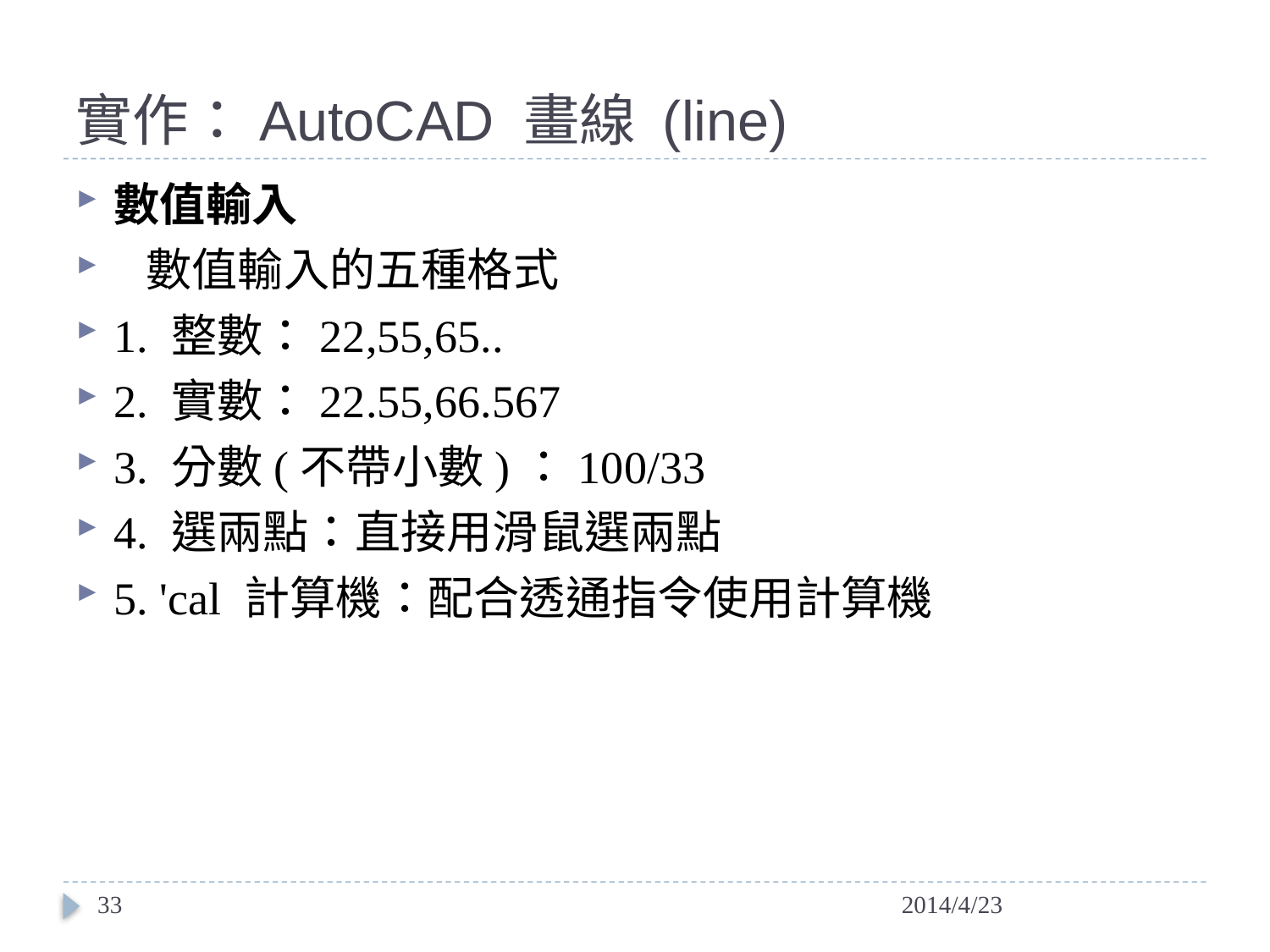

# 實作：AutoCAD 畫線 (line)
數值輸入
  數值輸入的五種格式
1. 整數：22,55,65..
2. 實數：22.55,66.567
3. 分數(不帶小數)：100/33
4. 選兩點：直接用滑鼠選兩點
5. 'cal 計算機：配合透通指令使用計算機

33
2014/4/23